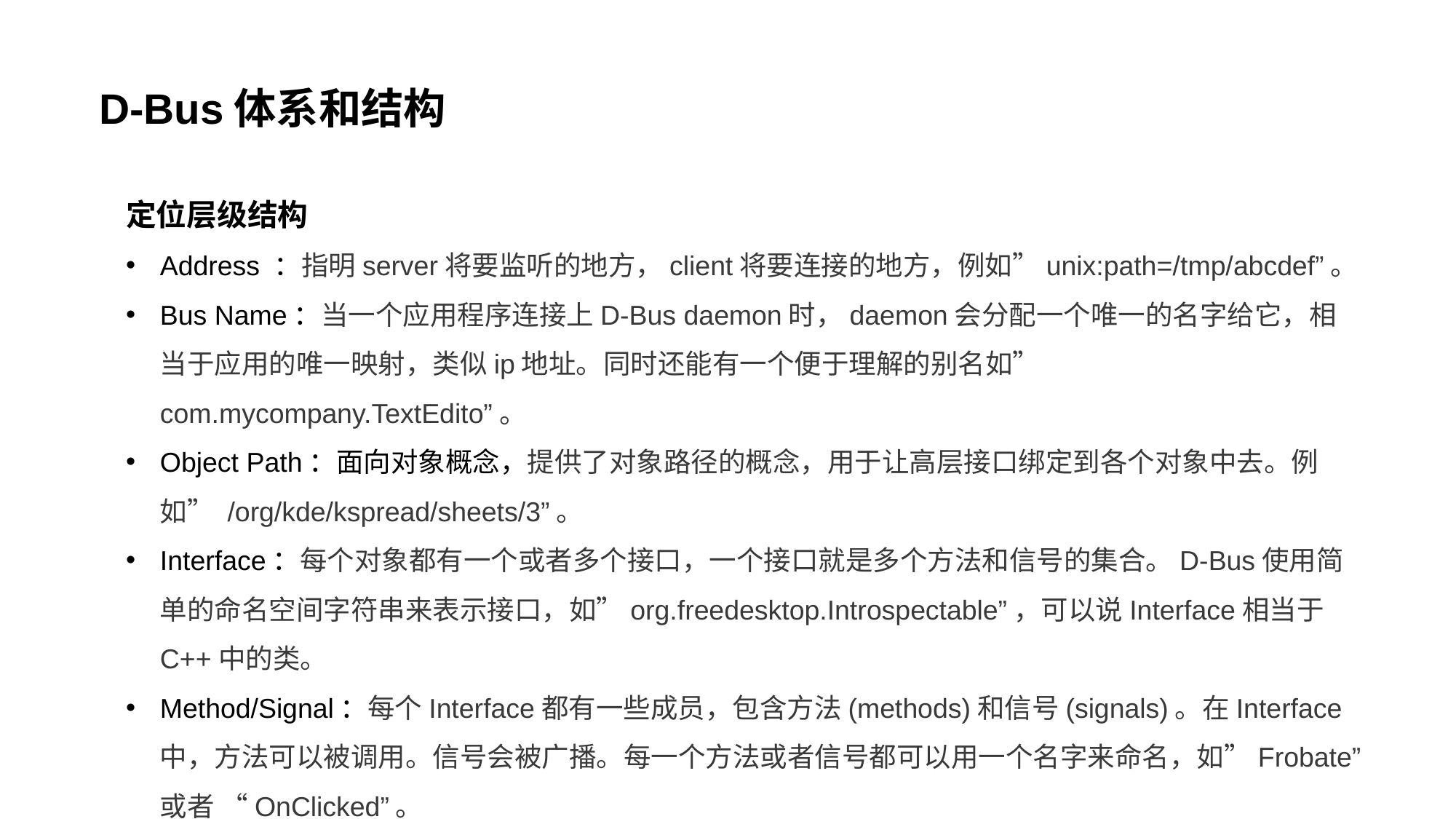

D-Bus体系和结构
定位层级结构
Address ：指明server将要监听的地方，client将要连接的地方，例如”unix:path=/tmp/abcdef”。
Bus Name：当一个应用程序连接上D-Bus daemon时，daemon会分配一个唯一的名字给它，相当于应用的唯一映射，类似ip地址。同时还能有一个便于理解的别名如” com.mycompany.TextEdito”。
Object Path：面向对象概念，提供了对象路径的概念，用于让高层接口绑定到各个对象中去。例如” /org/kde/kspread/sheets/3”。
Interface：每个对象都有一个或者多个接口，一个接口就是多个方法和信号的集合。D-Bus使用简单的命名空间字符串来表示接口，如”org.freedesktop.Introspectable”，可以说Interface相当于C++中的类。
Method/Signal：每个Interface都有一些成员，包含方法(methods)和信号(signals)。在Interface中，方法可以被调用。信号会被广播。每一个方法或者信号都可以用一个名字来命名，如”Frobate” 或者 “OnClicked”。